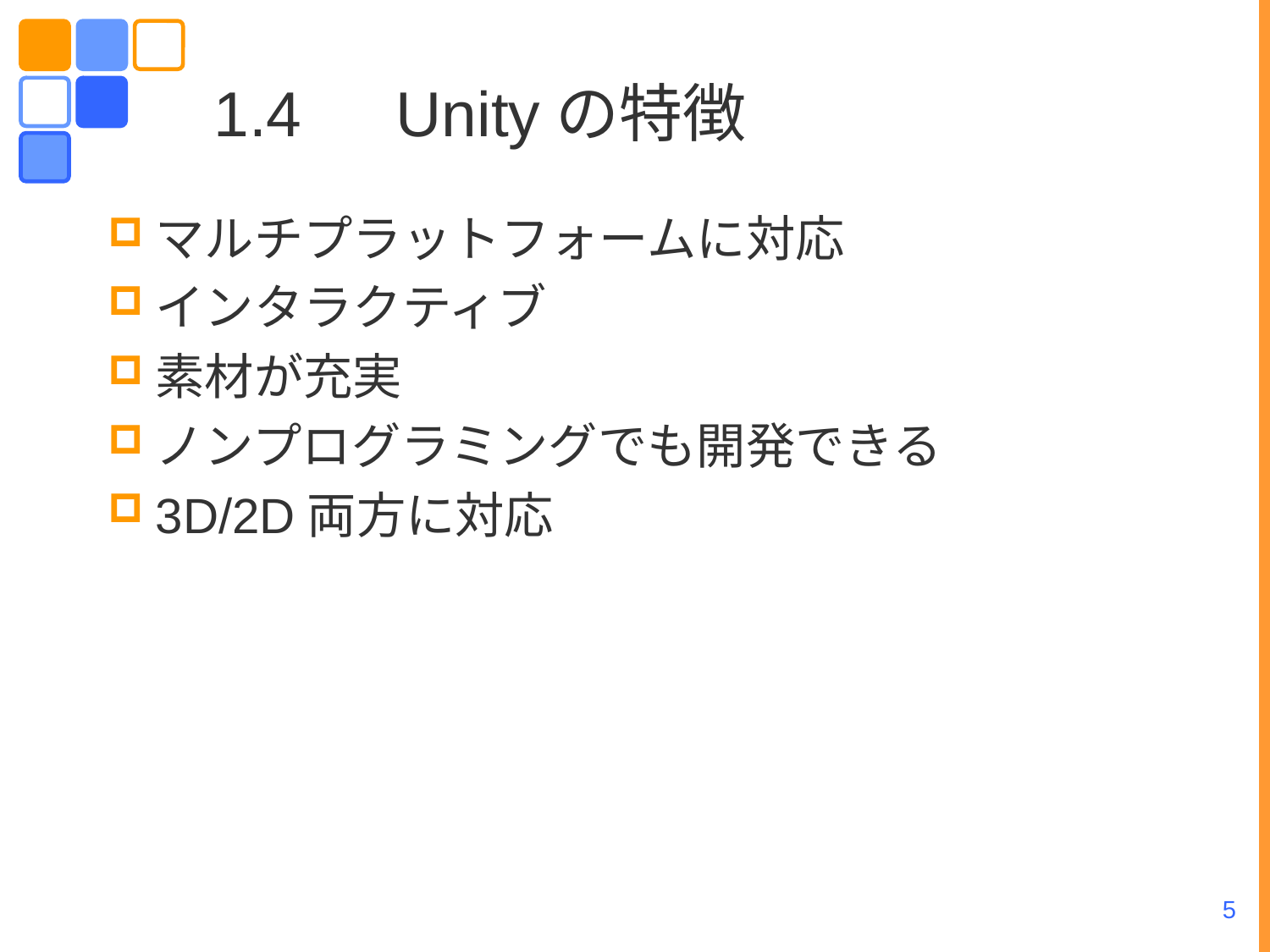

# 1.4　Unityの特徴
マルチプラットフォームに対応
インタラクティブ
素材が充実
ノンプログラミングでも開発できる
3D/2D両方に対応
5